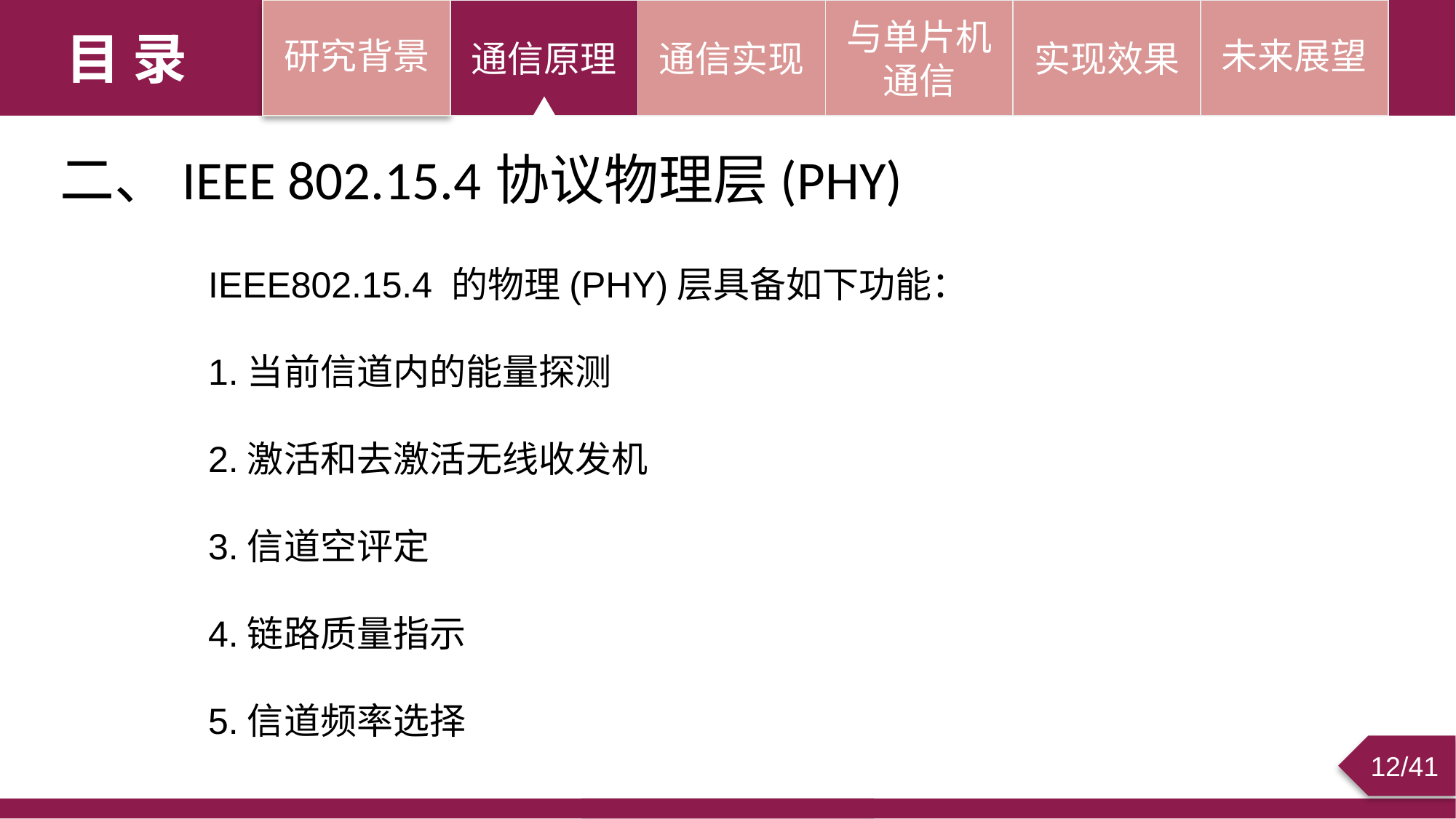

研究背景
通信原理
通信实现
与单片机通信
实现效果
未来展望

目 录

二、IEEE 802.15.4协议物理层(PHY)
IEEE802.15.4 的物理(PHY)层具备如下功能：

1.当前信道内的能量探测

2.激活和去激活无线收发机

3.信道空评定

4.链路质量指示

5.信道频率选择
12/41